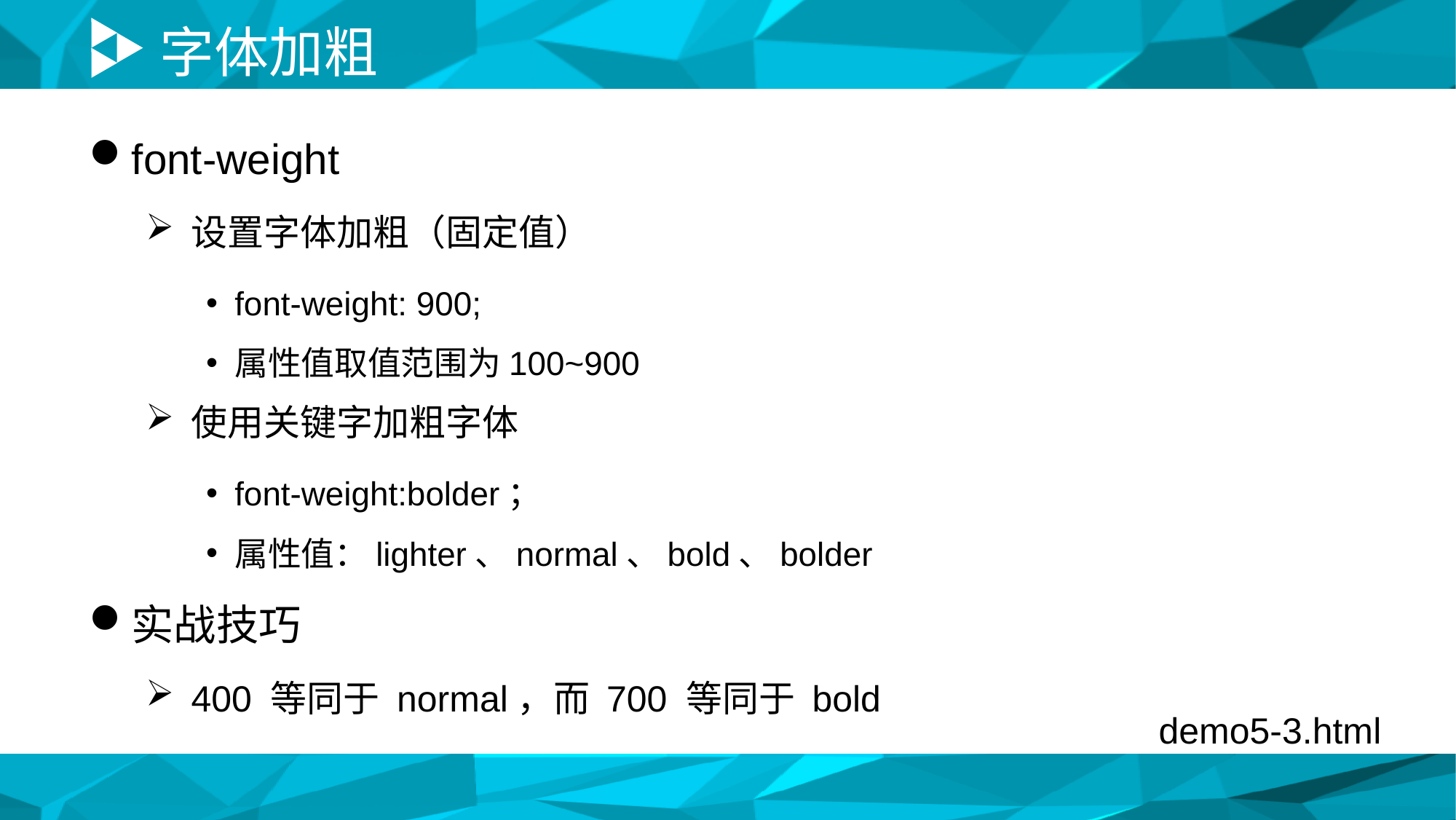

# 字体加粗
font-weight
设置字体加粗（固定值）
font-weight: 900;
属性值取值范围为100~900
使用关键字加粗字体
font-weight:bolder；
属性值：lighter、normal、bold、bolder
实战技巧
400 等同于 normal，而 700 等同于 bold
demo5-3.html